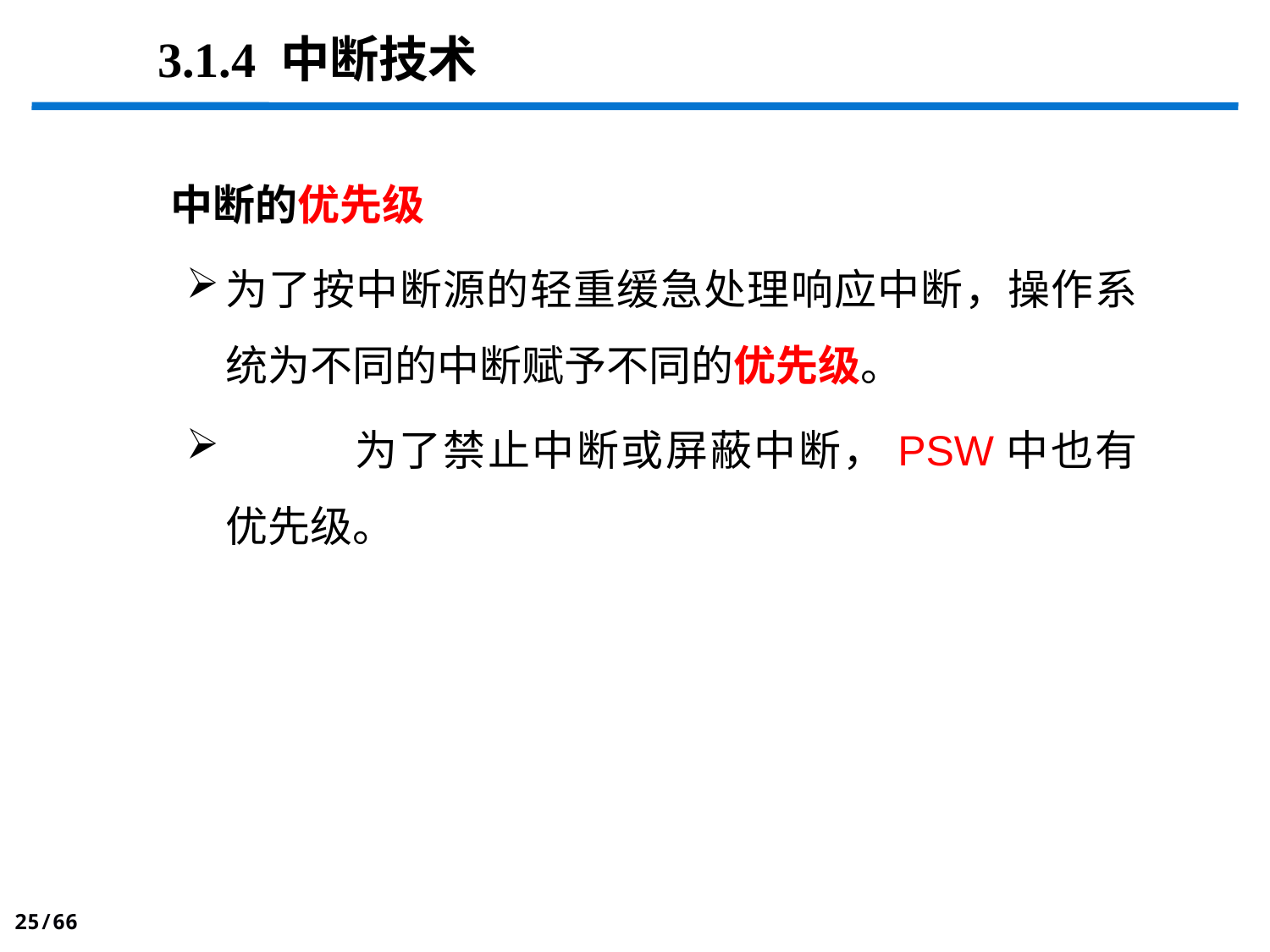

3.1.4 中断技术
    中断的优先级
为了按中断源的轻重缓急处理响应中断，操作系统为不同的中断赋予不同的优先级。
	为了禁止中断或屏蔽中断，PSW中也有优先级。